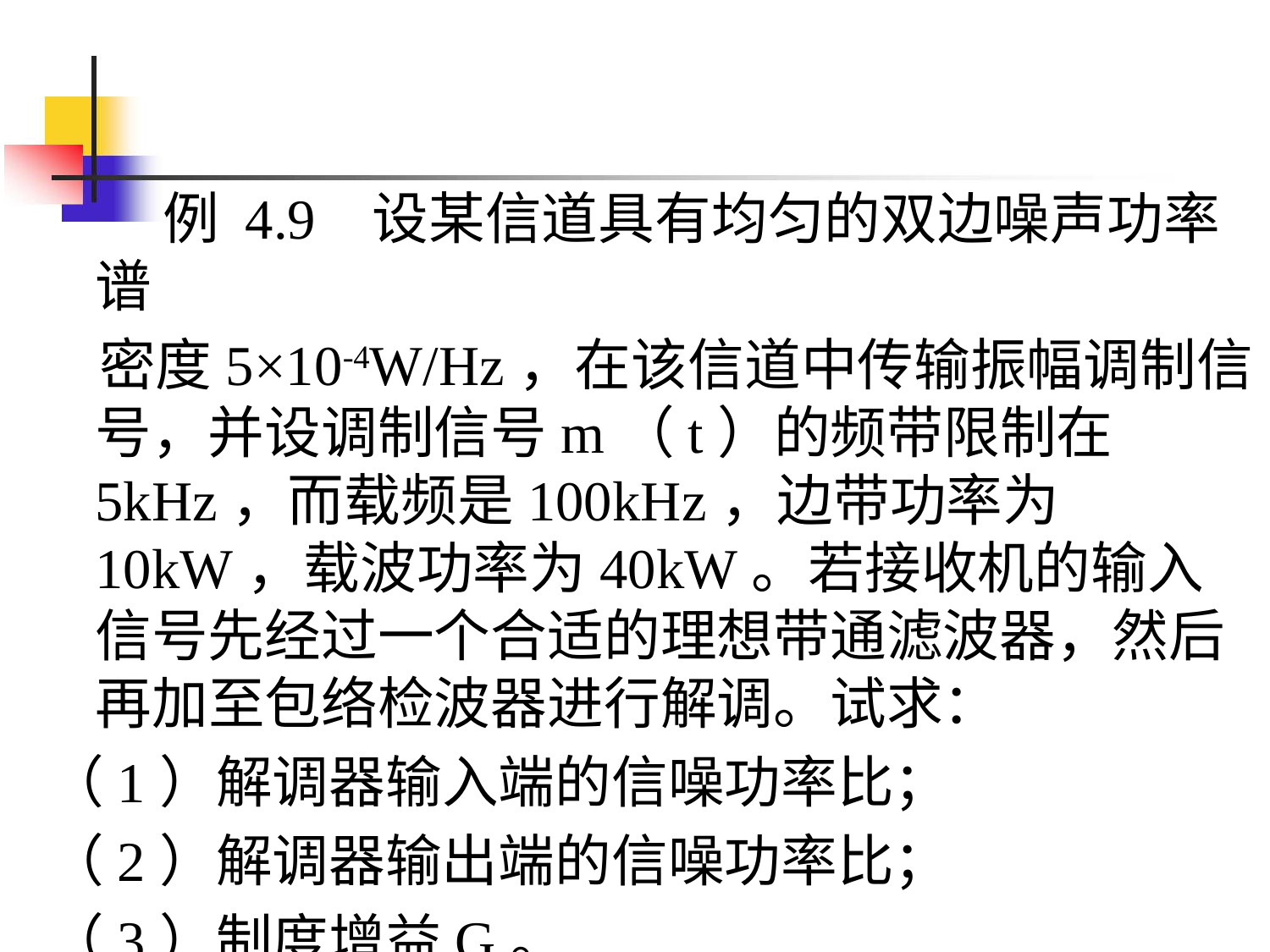

例 4.9   设某信道具有均匀的双边噪声功率谱
   密度5×10-4W/Hz，在该信道中传输振幅调制信号，并设调制信号m（t）的频带限制在5kHz，而载频是100kHz，边带功率为10kW，载波功率为40kW。若接收机的输入信号先经过一个合适的理想带通滤波器，然后再加至包络检波器进行解调。试求：
（1）解调器输入端的信噪功率比；
（2）解调器输出端的信噪功率比；
（3）制度增益G。